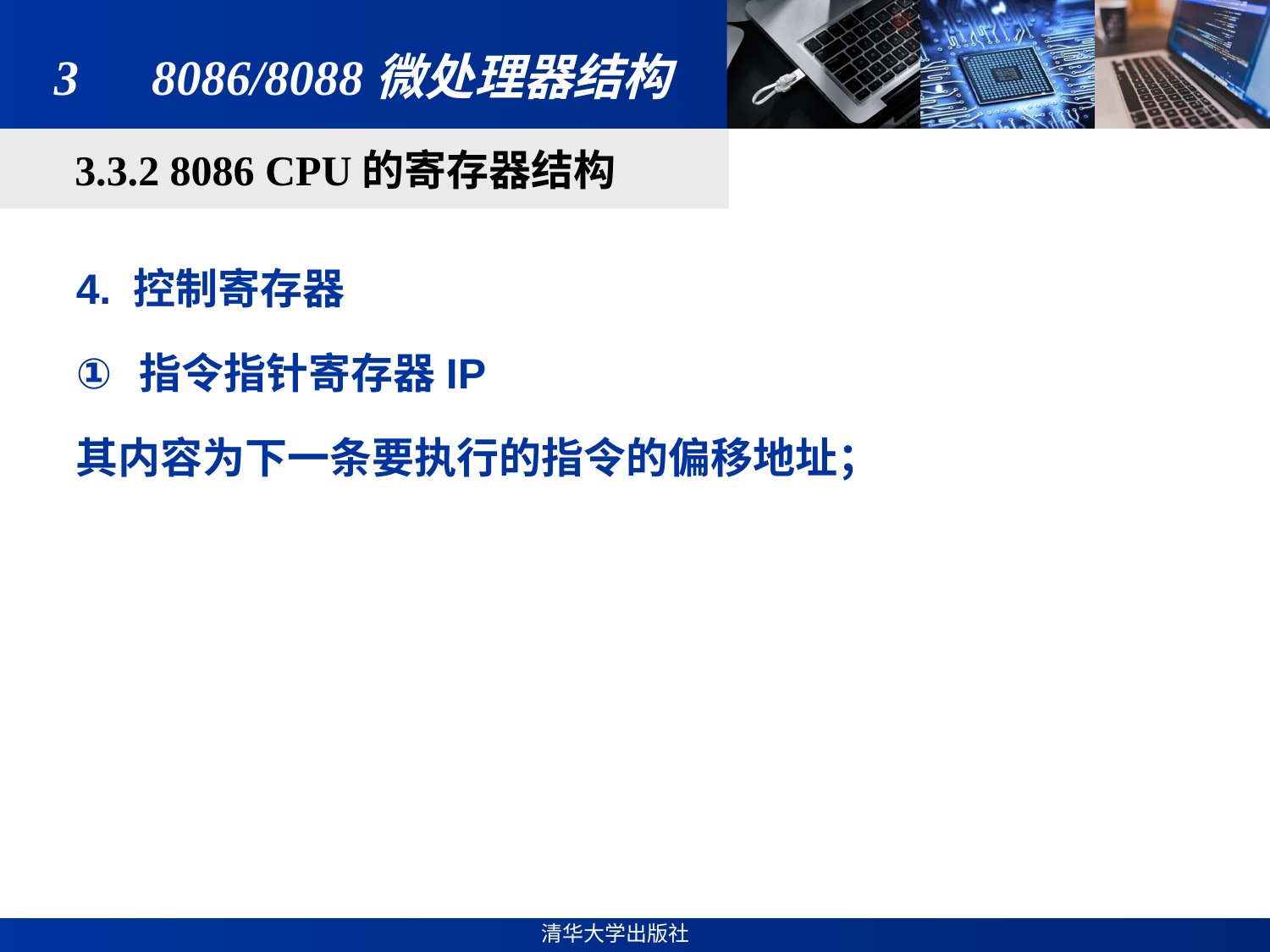

# 3　8086/8088微处理器结构
3.3.2 8086 CPU的寄存器结构

4. 控制寄存器
指令指针寄存器IP
其内容为下一条要执行的指令的偏移地址；